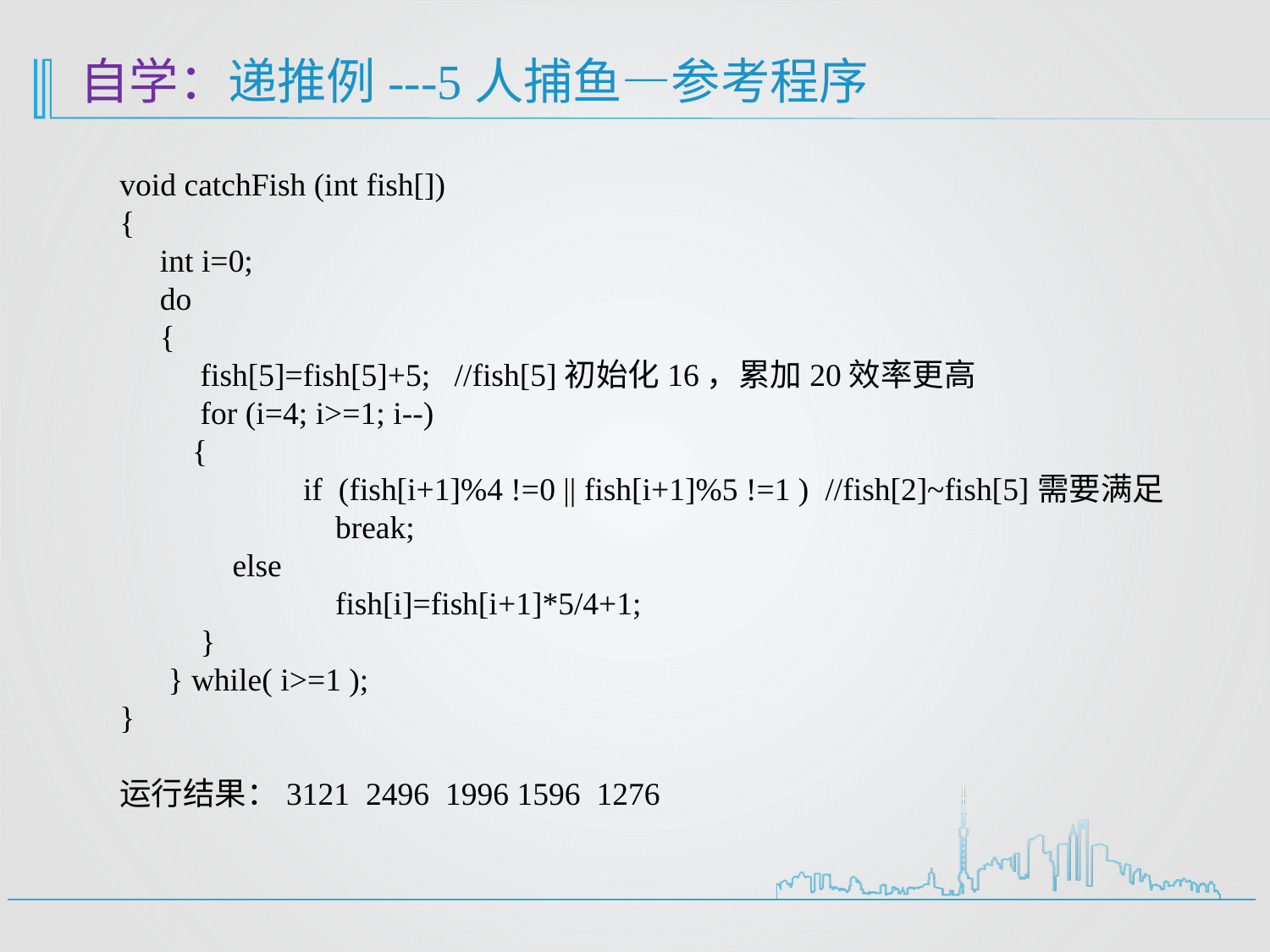

# 自学：递推例---5人捕鱼—参考程序
void catchFish (int fish[])
{
     int i=0;
     do
     {
          fish[5]=fish[5]+5;   //fish[5]初始化16，累加20效率更高
          for (i=4; i>=1; i--)
         {
    	       if  (fish[i+1]%4 !=0 || fish[i+1]%5 !=1 )  //fish[2]~fish[5]需要满足
	           break;
              else
	           fish[i]=fish[i+1]*5/4+1;
          }
      } while( i>=1 );
}

运行结果：3121  2496  1996 1596  1276